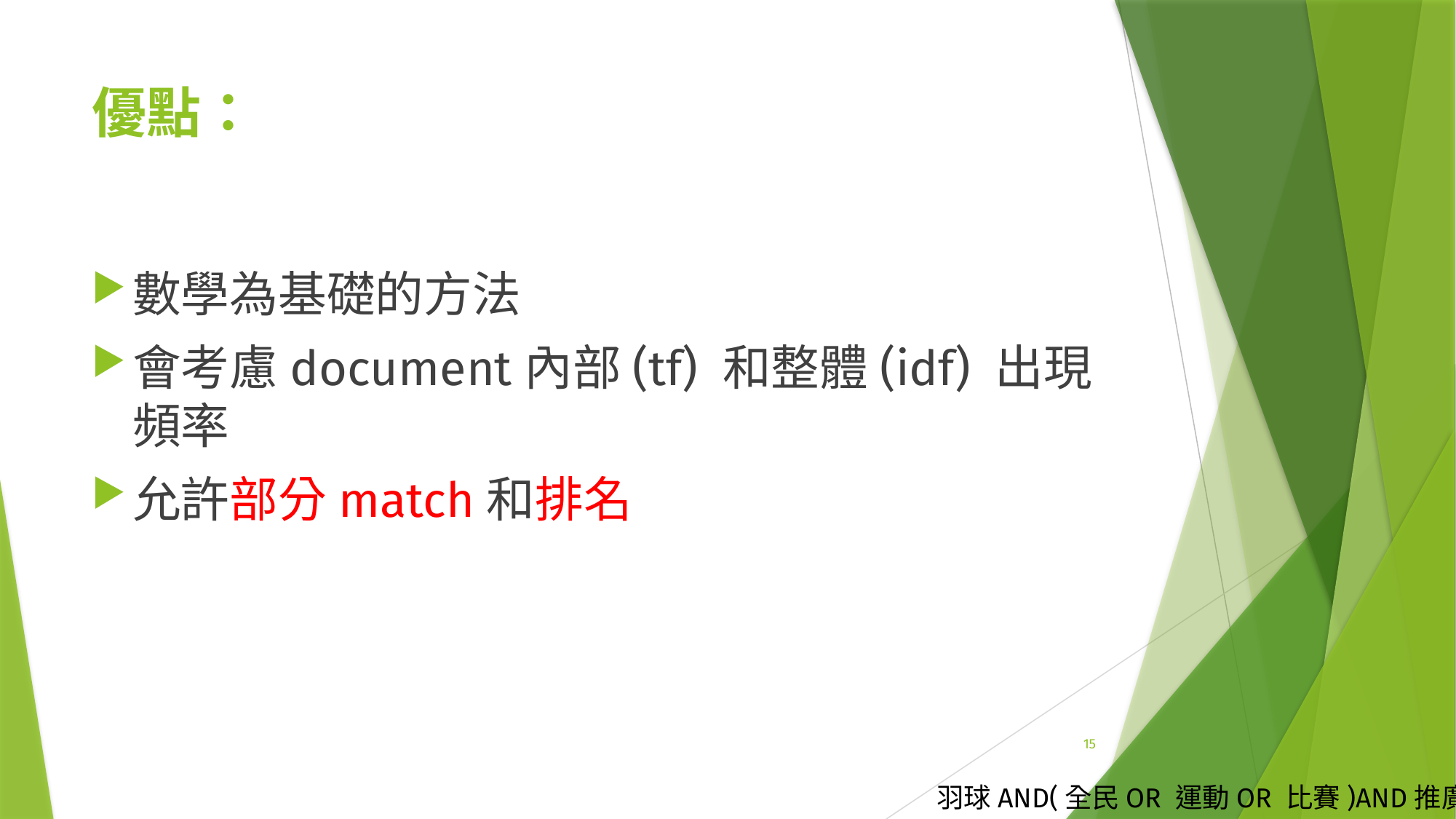

# 優點：
數學為基礎的方法
會考慮document內部(tf) 和整體(idf) 出現頻率
允許部分match和排名
15